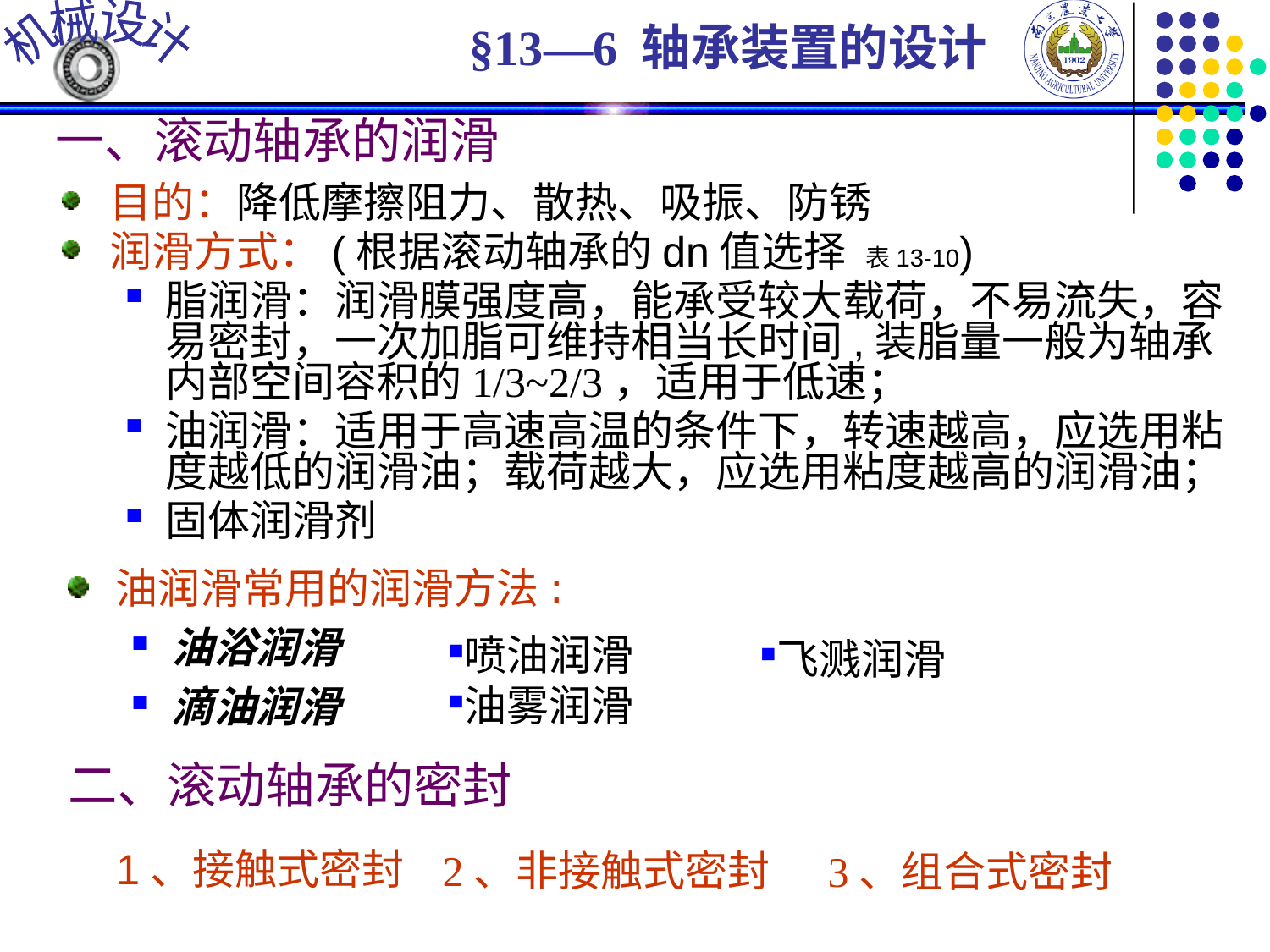

§13—6 轴承装置的设计
一、滚动轴承的润滑
目的：降低摩擦阻力、散热、吸振、防锈
润滑方式：(根据滚动轴承的dn值选择  表13-10)
脂润滑：润滑膜强度高，能承受较大载荷，不易流失，容易密封，一次加脂可维持相当长时间,装脂量一般为轴承内部空间容积的1/3~2/3，适用于低速；
油润滑：适用于高速高温的条件下，转速越高，应选用粘度越低的润滑油；载荷越大，应选用粘度越高的润滑油；
固体润滑剂
油润滑常用的润滑方法:
油浴润滑
滴油润滑

喷油润滑
油雾润滑

飞溅润滑
二、滚动轴承的密封
3、组合式密封
1、接触式密封
2、非接触式密封